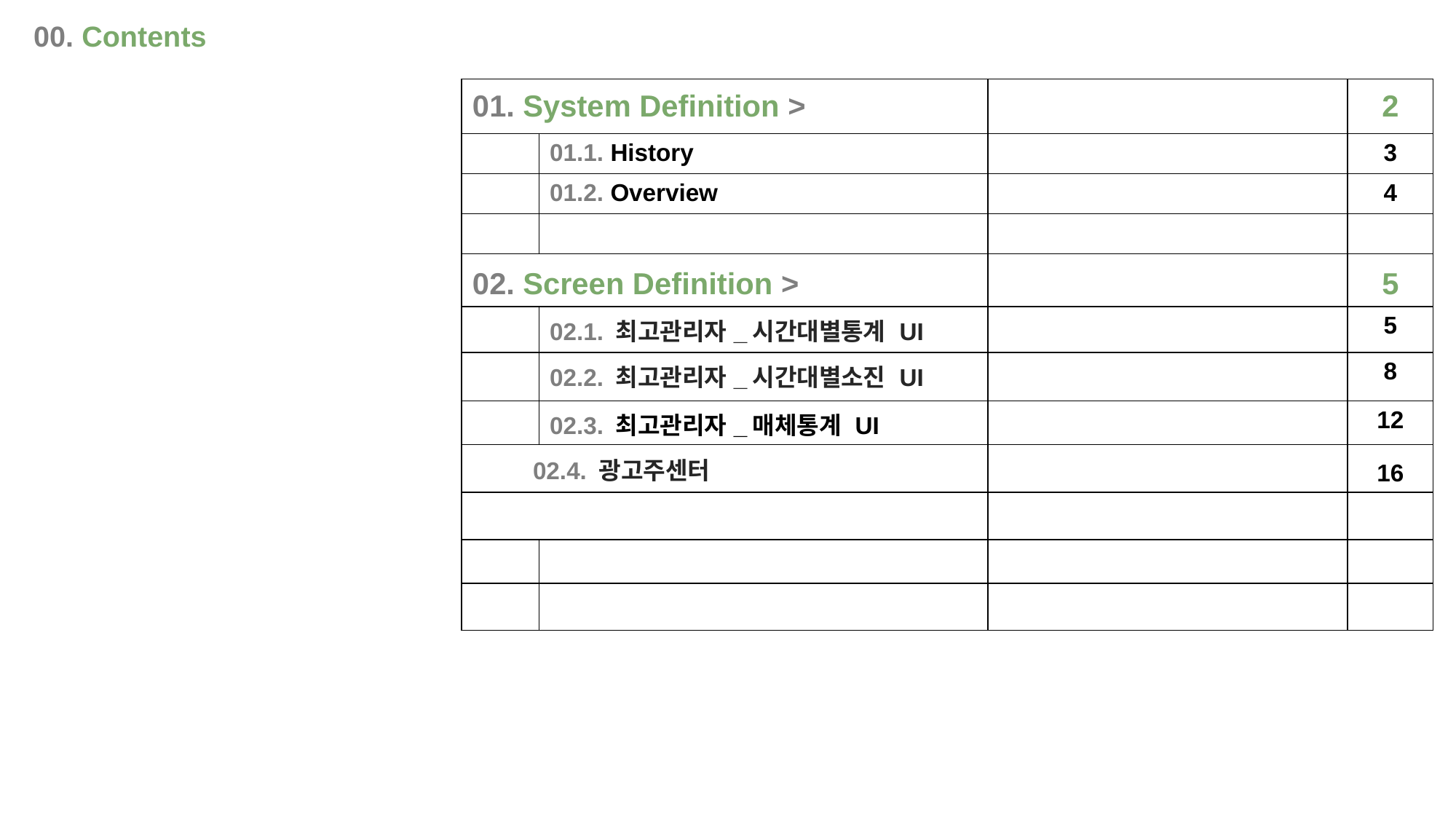

00. Contents
| 01. System Definition > |  |  | 2 |
| --- | --- | --- | --- |
|  | 01.1. History |  | 3 |
|  | 01.2. Overview |  | 4 |
|  |  |  |  |
| 02. Screen Definition > |  |  | 5 |
|  | 02.1. 최고관리자\_시간대별통계 UI |  | 5 |
|  | 02.2. 최고관리자\_시간대별소진 UI |  | 8 |
|  | 02.3. 최고관리자\_매체통계 UI |  | 12 |
| 02.4. 광고주센터 |  |  | 16 |
|  |  |  |  |
|  |  |  |  |
|  |  |  |  |